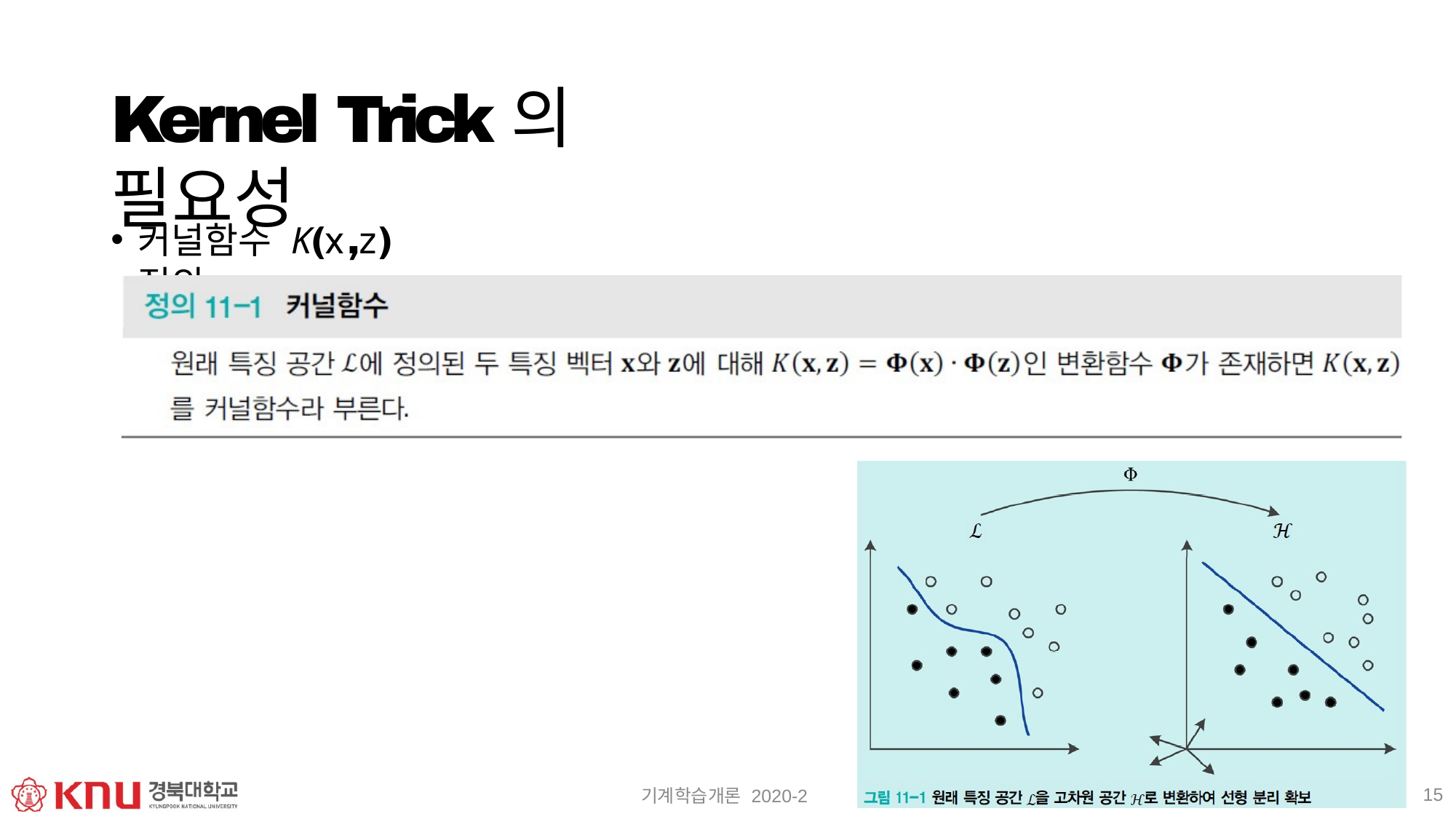

# Kernel Trick의 필요성
커널함수 K(x,z) 정의

15
기계학습개론 2020-2